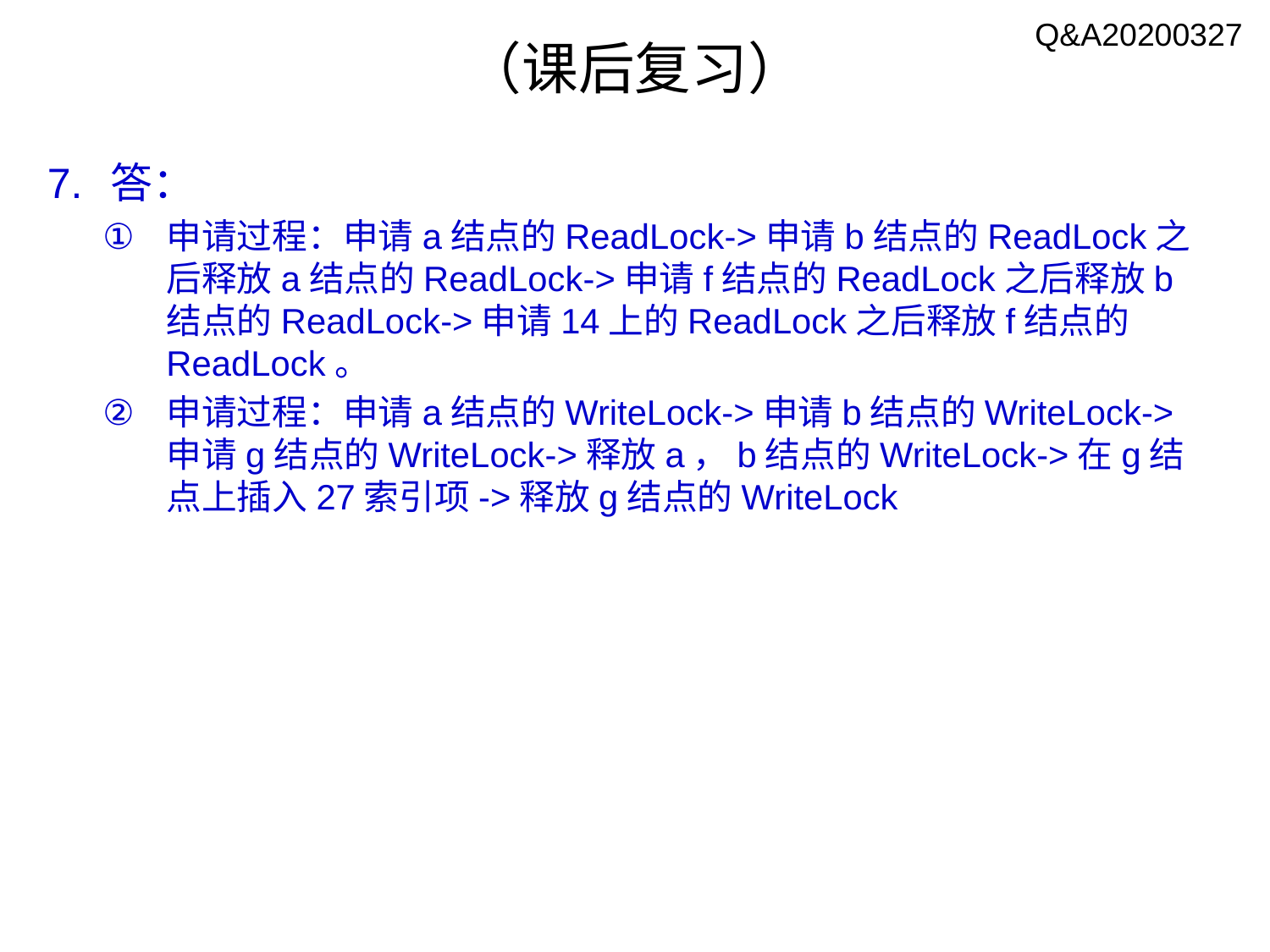

Q&A20200327
# （课后复习）
答：
申请过程：申请a结点的ReadLock->申请b结点的ReadLock之后释放a结点的ReadLock->申请f结点的ReadLock之后释放b结点的ReadLock->申请14上的ReadLock之后释放f结点的ReadLock。
申请过程：申请a结点的WriteLock->申请b结点的WriteLock->申请g结点的WriteLock->释放a，b结点的WriteLock->在g结点上插入27索引项->释放g结点的WriteLock